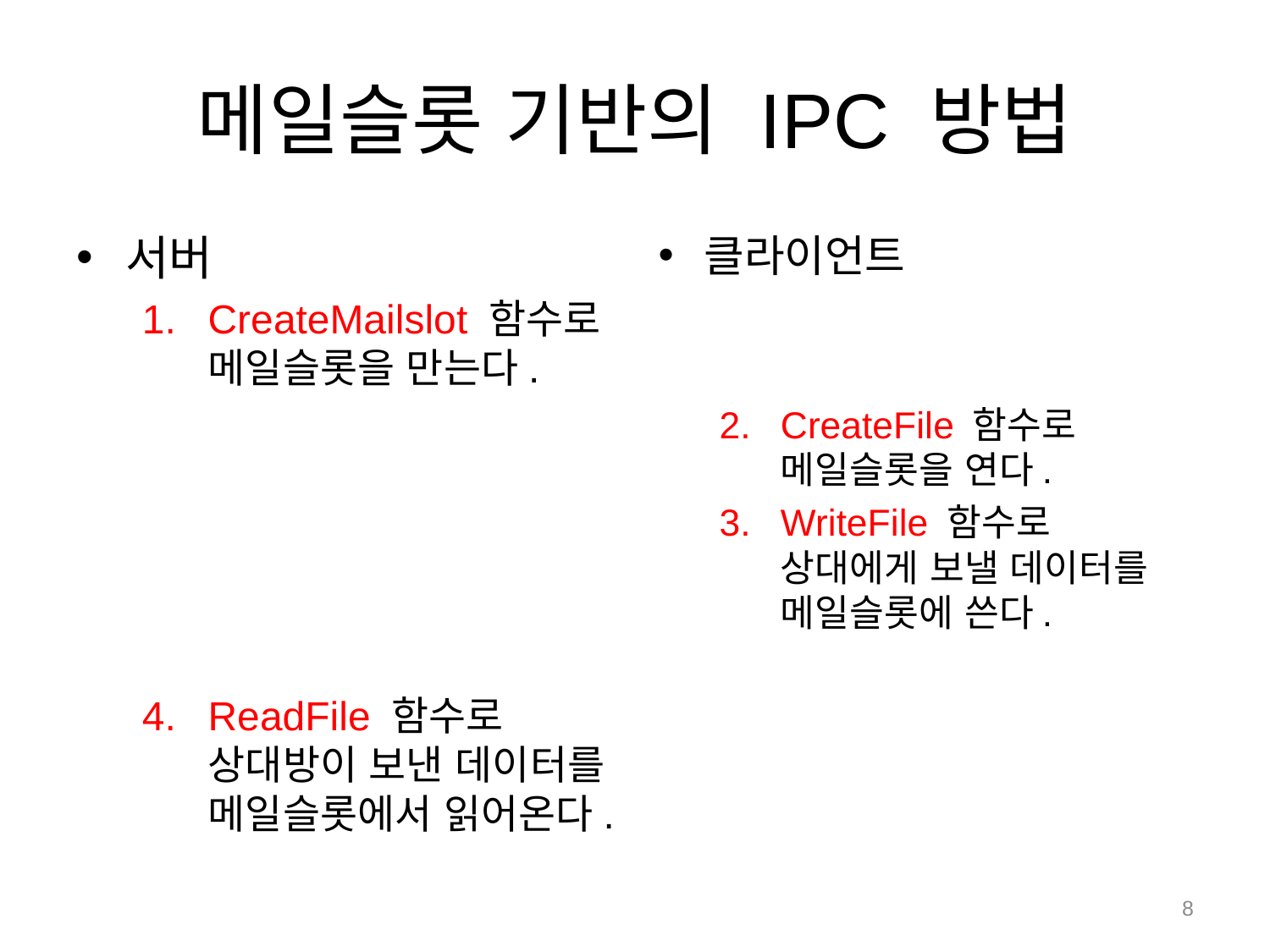

# 메일슬롯 기반의 IPC 방법
서버
CreateMailslot 함수로 메일슬롯을 만는다.

ReadFile 함수로 상대방이 보낸 데이터를 메일슬롯에서 읽어온다.

클라이언트

CreateFile 함수로 메일슬롯을 연다.
WriteFile 함수로 상대에게 보낼 데이터를 메일슬롯에 쓴다.

8